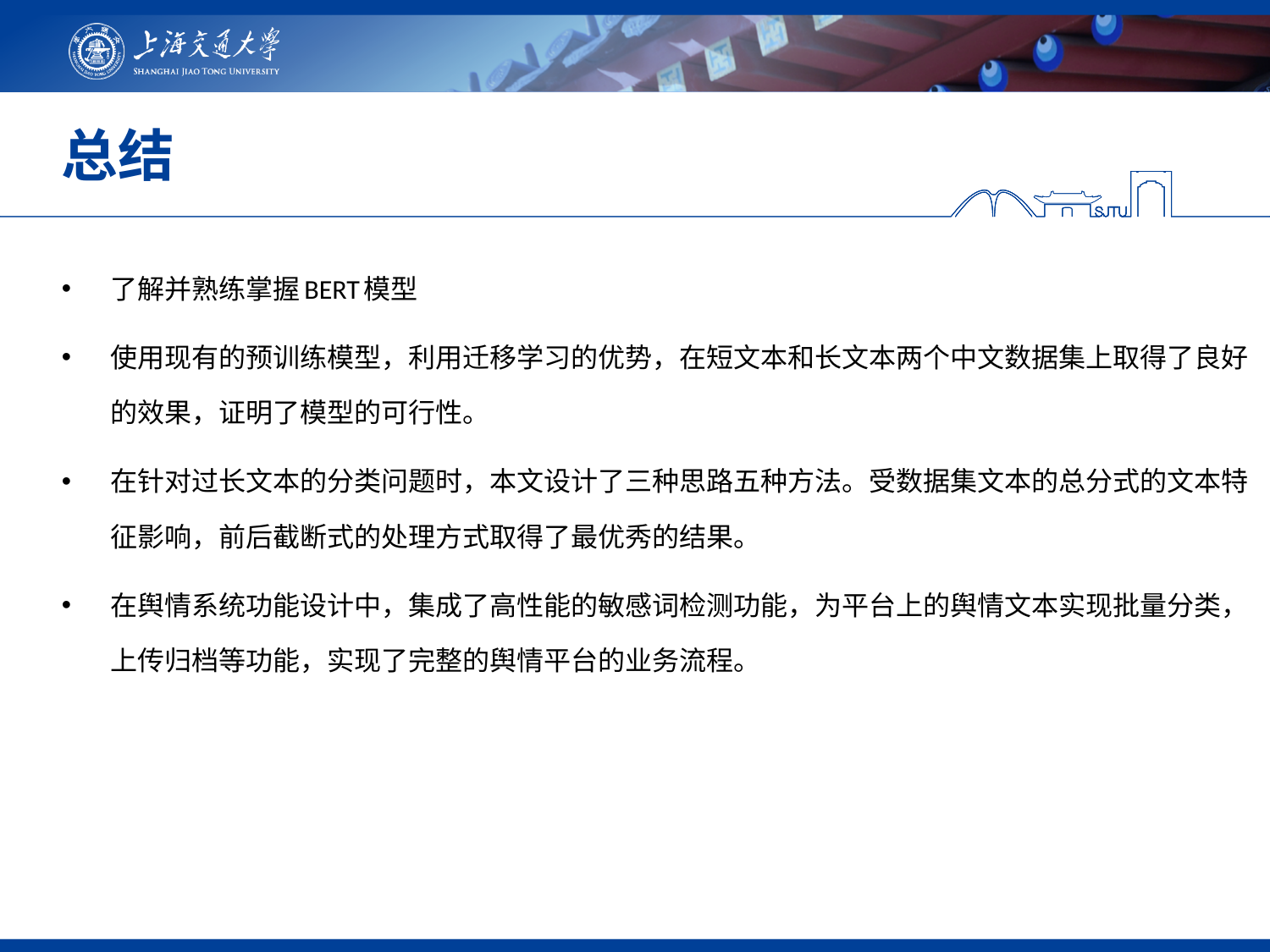

总结
了解并熟练掌握BERT模型
使用现有的预训练模型，利用迁移学习的优势，在短文本和长文本两个中文数据集上取得了良好的效果，证明了模型的可行性。
在针对过长文本的分类问题时，本文设计了三种思路五种方法。受数据集文本的总分式的文本特征影响，前后截断式的处理方式取得了最优秀的结果。
在舆情系统功能设计中，集成了高性能的敏感词检测功能，为平台上的舆情文本实现批量分类，上传归档等功能，实现了完整的舆情平台的业务流程。